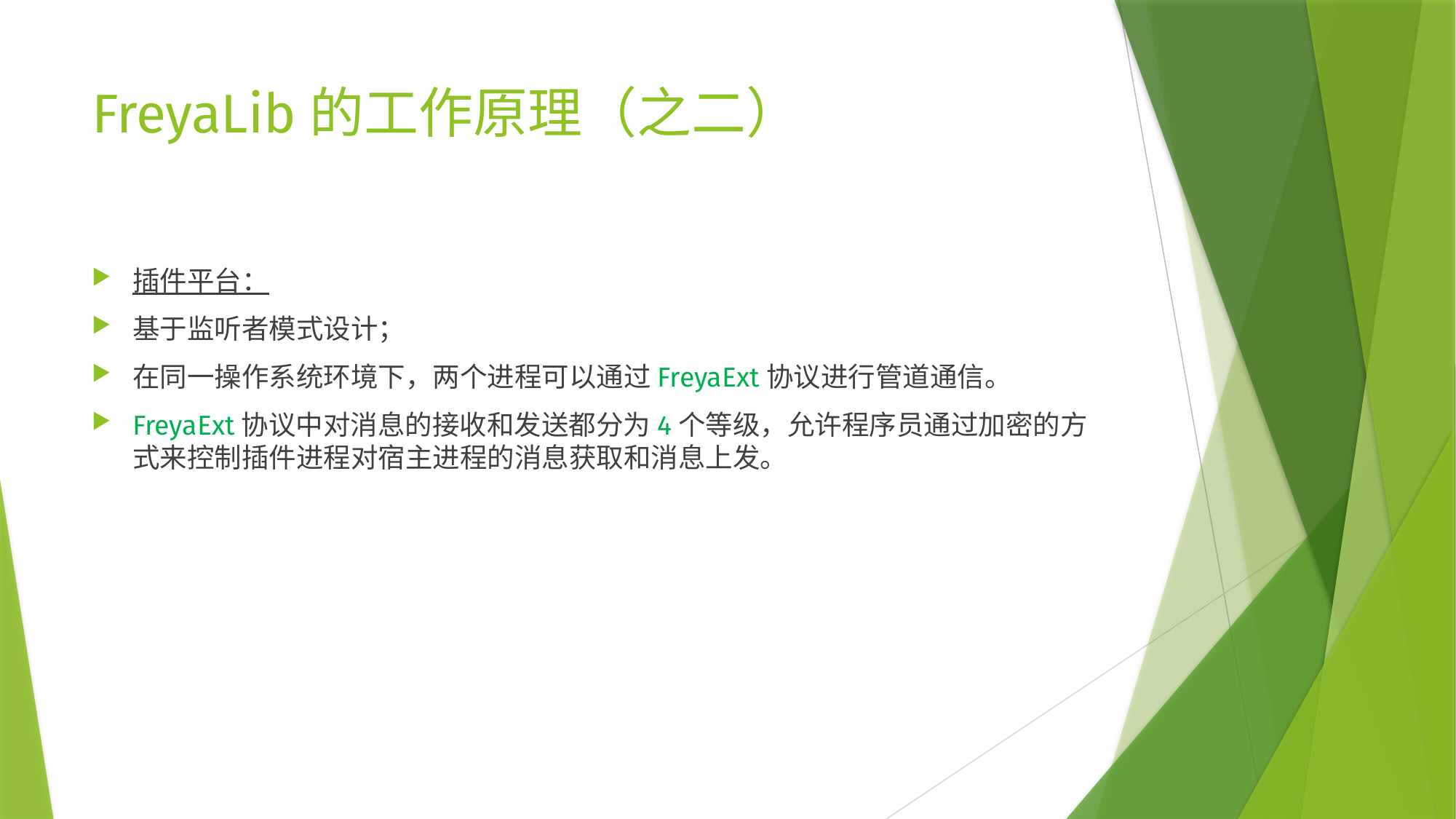

# FreyaLib的工作原理（之二）
插件平台：
基于监听者模式设计；
在同一操作系统环境下，两个进程可以通过FreyaExt协议进行管道通信。
FreyaExt协议中对消息的接收和发送都分为4个等级，允许程序员通过加密的方式来控制插件进程对宿主进程的消息获取和消息上发。